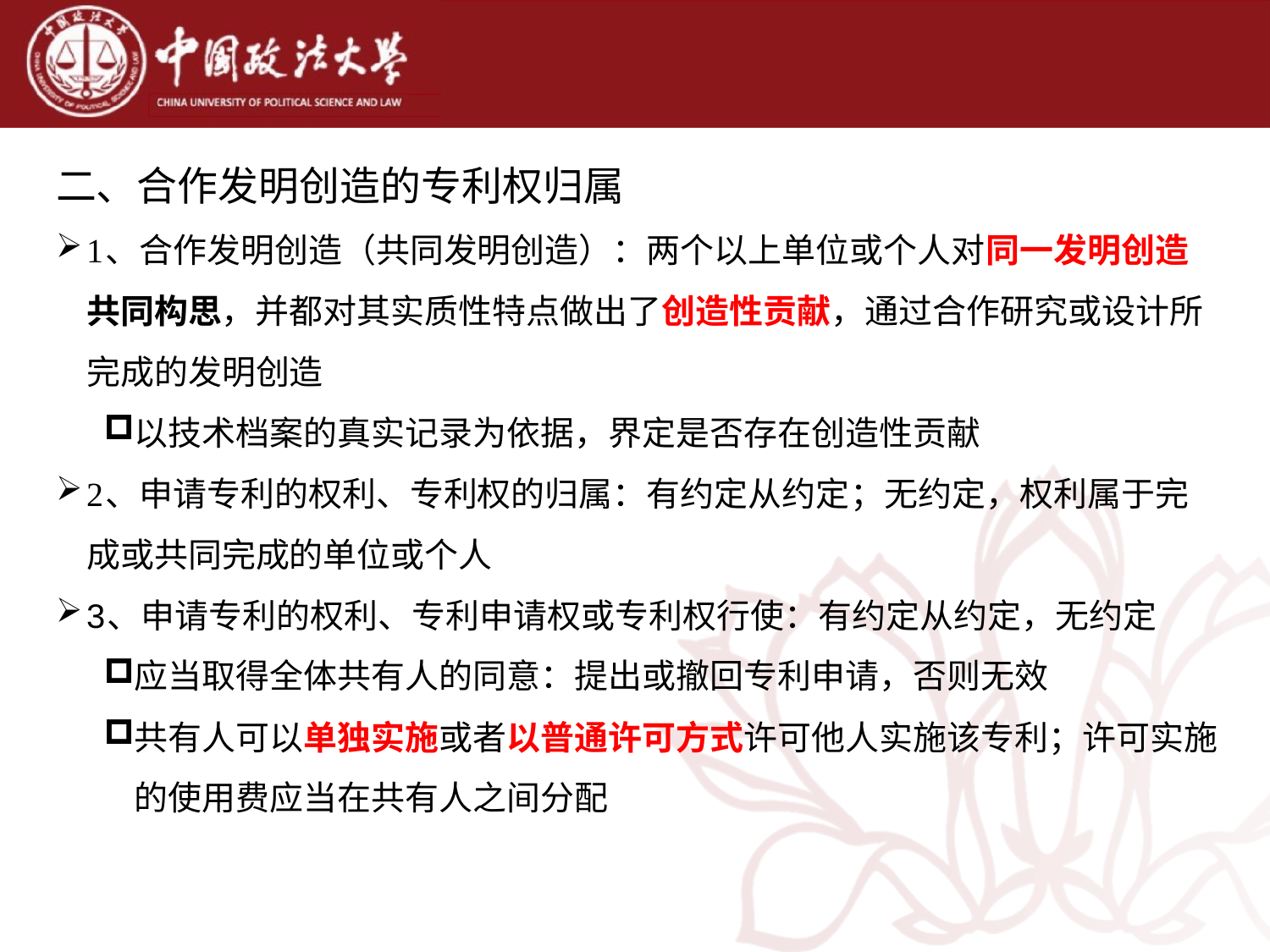

二、合作发明创造的专利权归属
1、合作发明创造（共同发明创造）：两个以上单位或个人对同一发明创造共同构思，并都对其实质性特点做出了创造性贡献，通过合作研究或设计所完成的发明创造
以技术档案的真实记录为依据，界定是否存在创造性贡献
2、申请专利的权利、专利权的归属：有约定从约定；无约定，权利属于完成或共同完成的单位或个人
3、申请专利的权利、专利申请权或专利权行使：有约定从约定，无约定
应当取得全体共有人的同意：提出或撤回专利申请，否则无效
共有人可以单独实施或者以普通许可方式许可他人实施该专利；许可实施的使用费应当在共有人之间分配